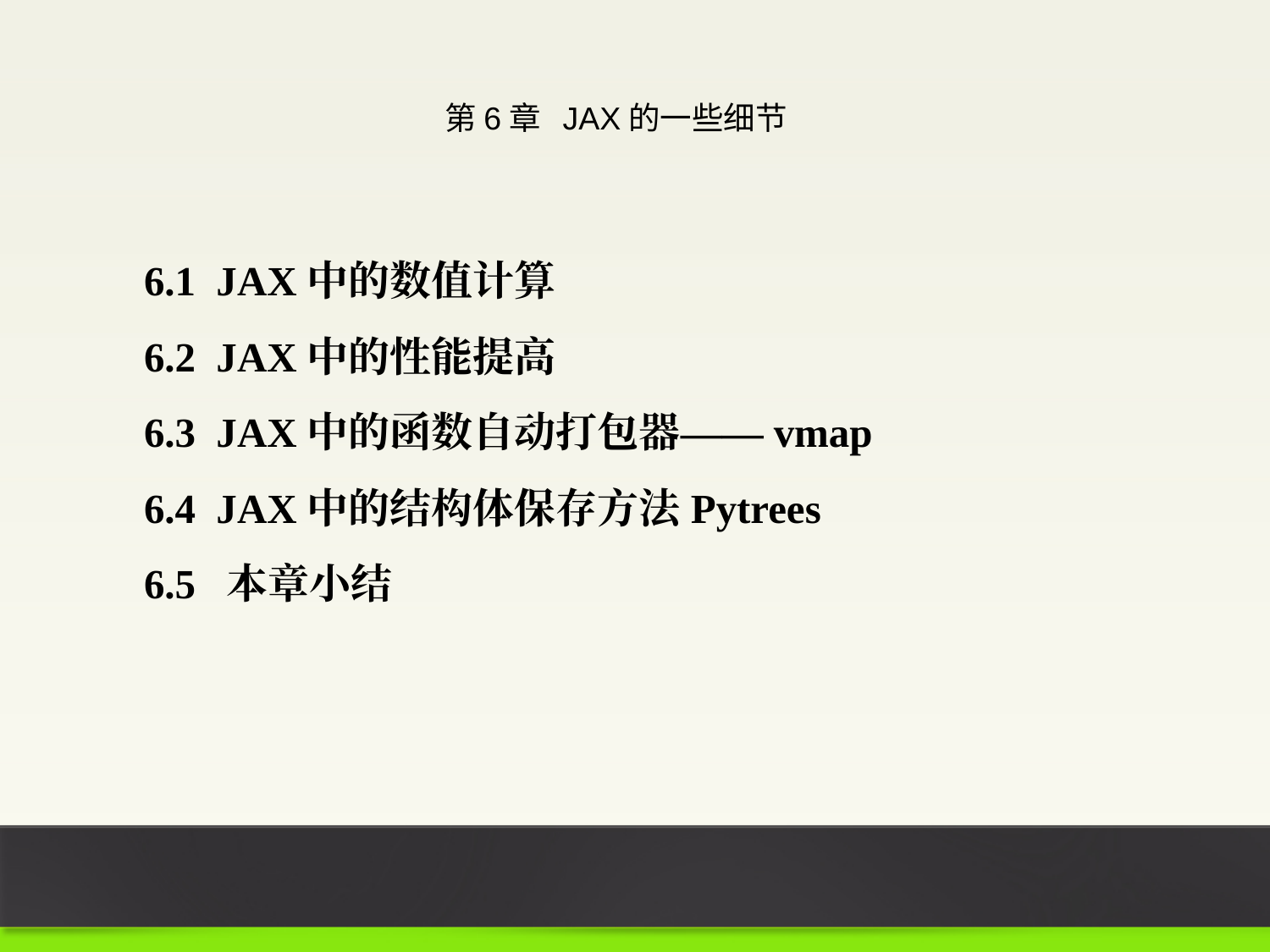

第6章  JAX的一些细节
6.1  JAX中的数值计算
6.2  JAX中的性能提高
6.3  JAX中的函数自动打包器——vmap
6.4  JAX中的结构体保存方法Pytrees
6.5  本章小结